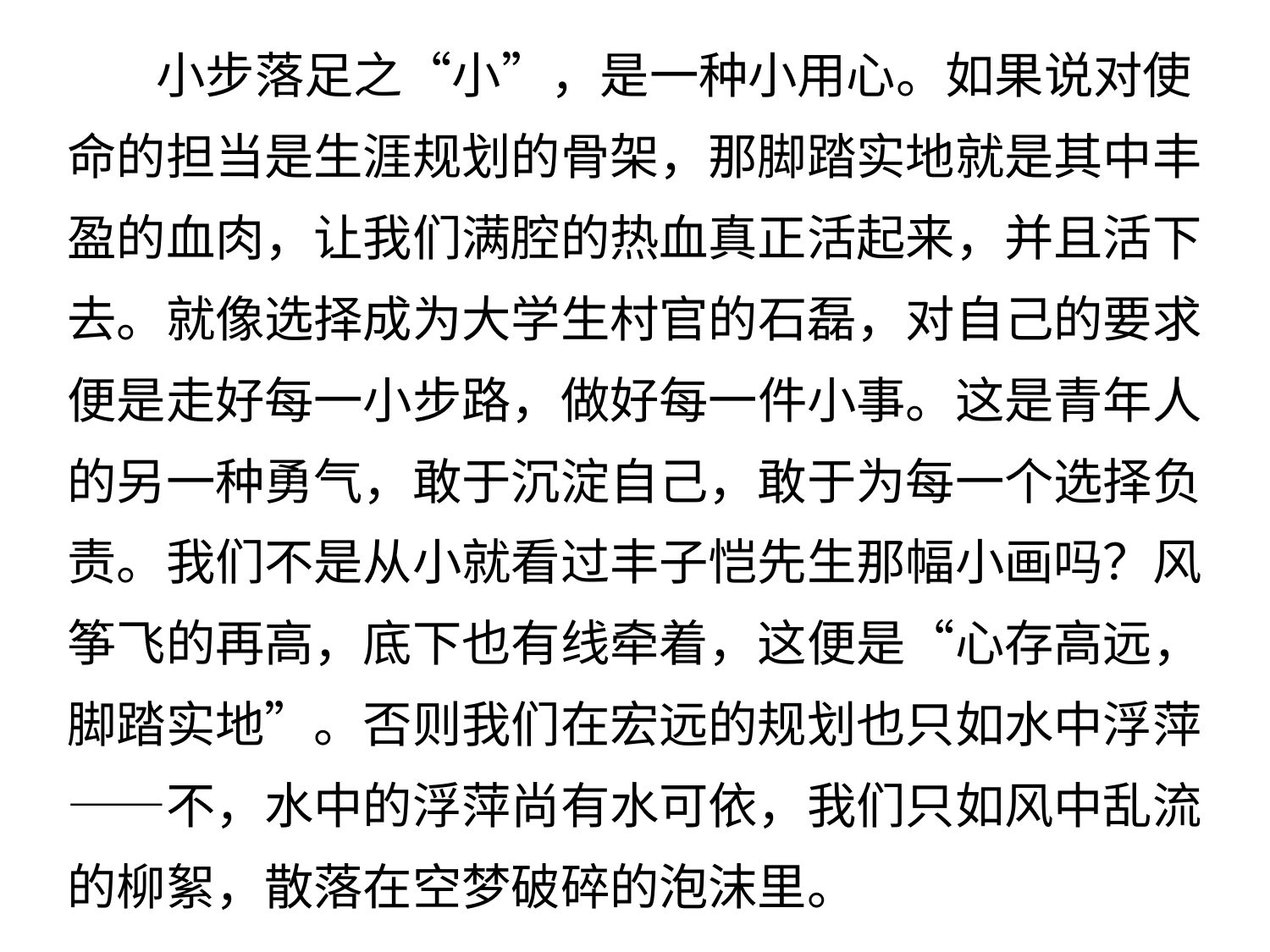

小步落足之“小”，是一种小用心。如果说对使命的担当是生涯规划的骨架，那脚踏实地就是其中丰盈的血肉，让我们满腔的热血真正活起来，并且活下去。就像选择成为大学生村官的石磊，对自己的要求便是走好每一小步路，做好每一件小事。这是青年人的另一种勇气，敢于沉淀自己，敢于为每一个选择负责。我们不是从小就看过丰子恺先生那幅小画吗？风筝飞的再高，底下也有线牵着，这便是“心存高远，脚踏实地”。否则我们在宏远的规划也只如水中浮萍——不，水中的浮萍尚有水可依，我们只如风中乱流的柳絮，散落在空梦破碎的泡沫里。